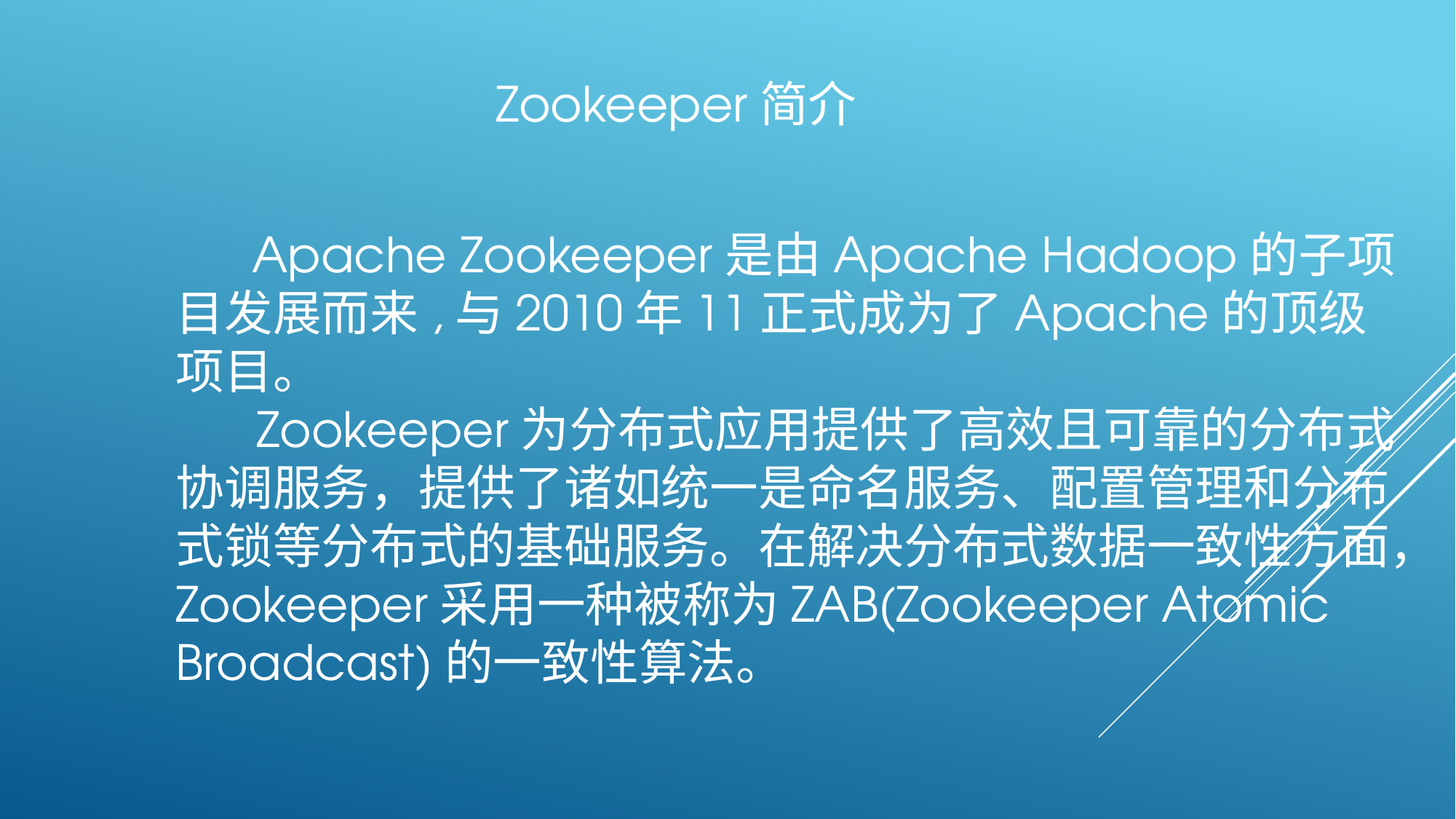

Zookeeper简介
          Apache Zookeeper是由Apache Hadoop的子项目发展而来,与2010年11正式成为了Apache的顶级项目。
      Zookeeper为分布式应用提供了高效且可靠的分布式协调服务，提供了诸如统一是命名服务、配置管理和分布式锁等分布式的基础服务。在解决分布式数据一致性方面，Zookeeper采用一种被称为ZAB(Zookeeper Atomic Broadcast)的一致性算法。